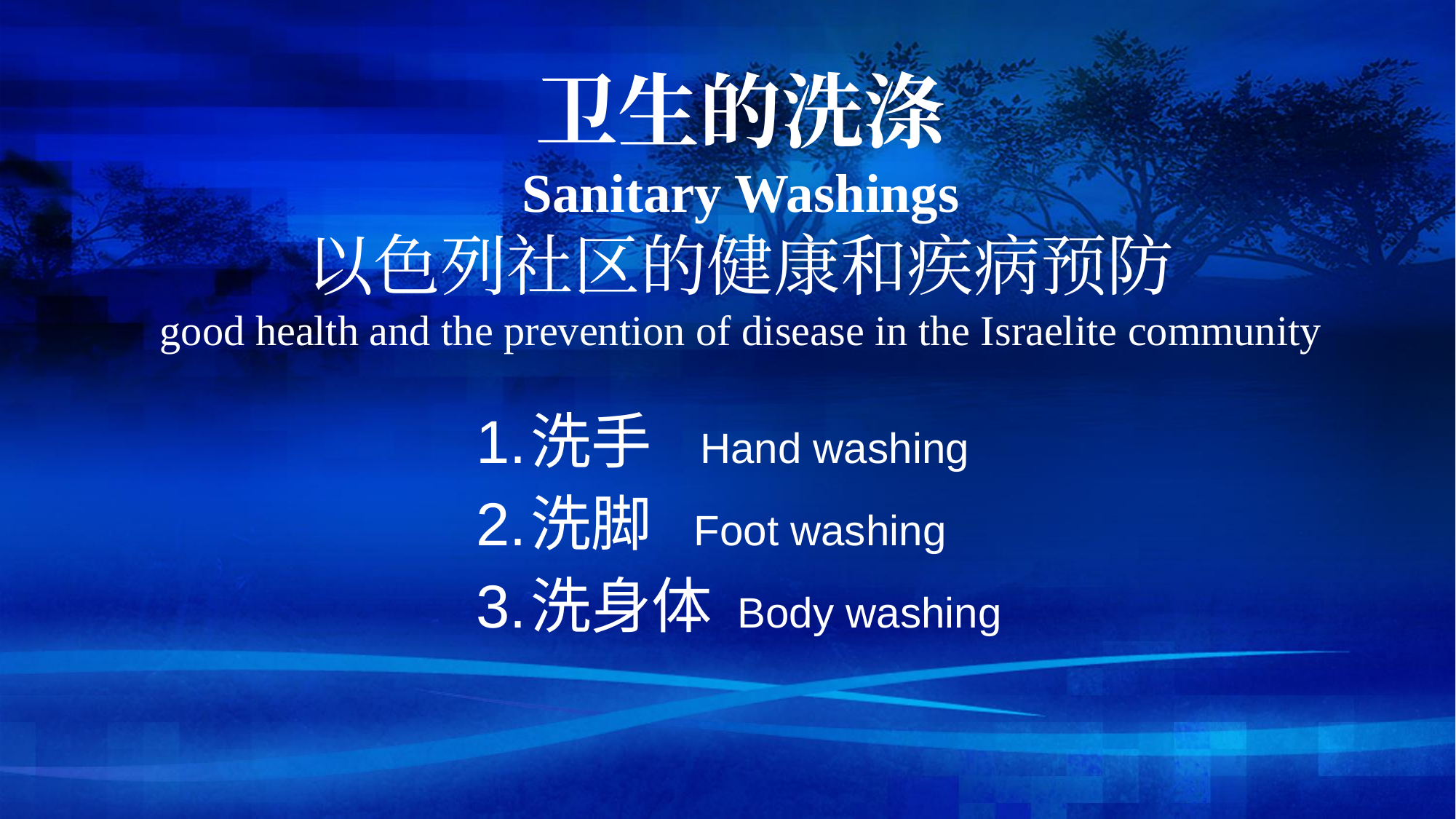

# 卫生的洗涤
Sanitary Washings
以色列社区的健康和疾病预防
good health and the prevention of disease in the Israelite community
洗手  Hand washing
洗脚  Foot washing
洗身体 Body washing